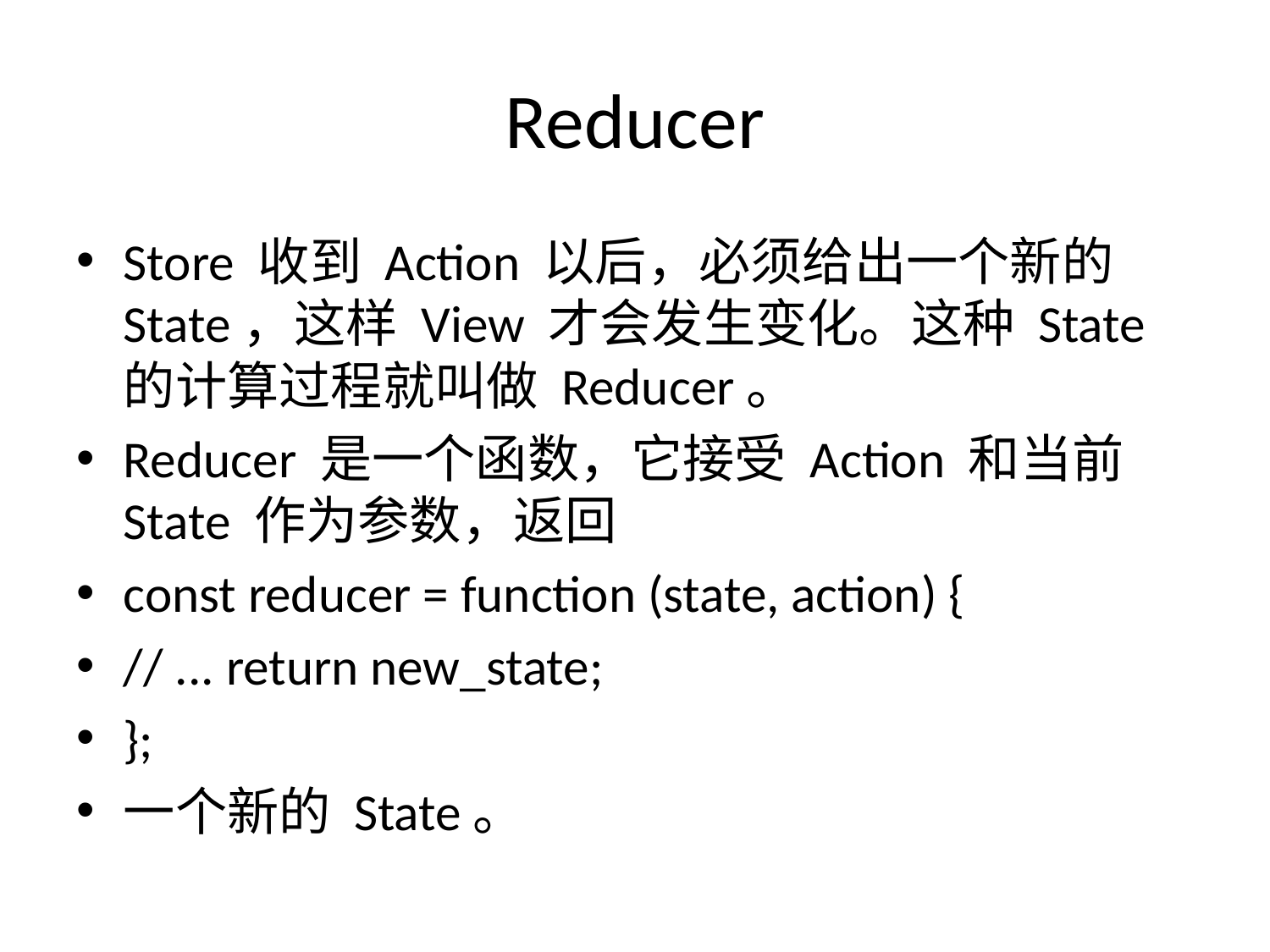

# Reducer
Store 收到 Action 以后，必须给出一个新的 State，这样 View 才会发生变化。这种 State 的计算过程就叫做 Reducer。
Reducer 是一个函数，它接受 Action 和当前 State 作为参数，返回
const reducer = function (state, action) {
// ... return new_state;
};
一个新的 State。